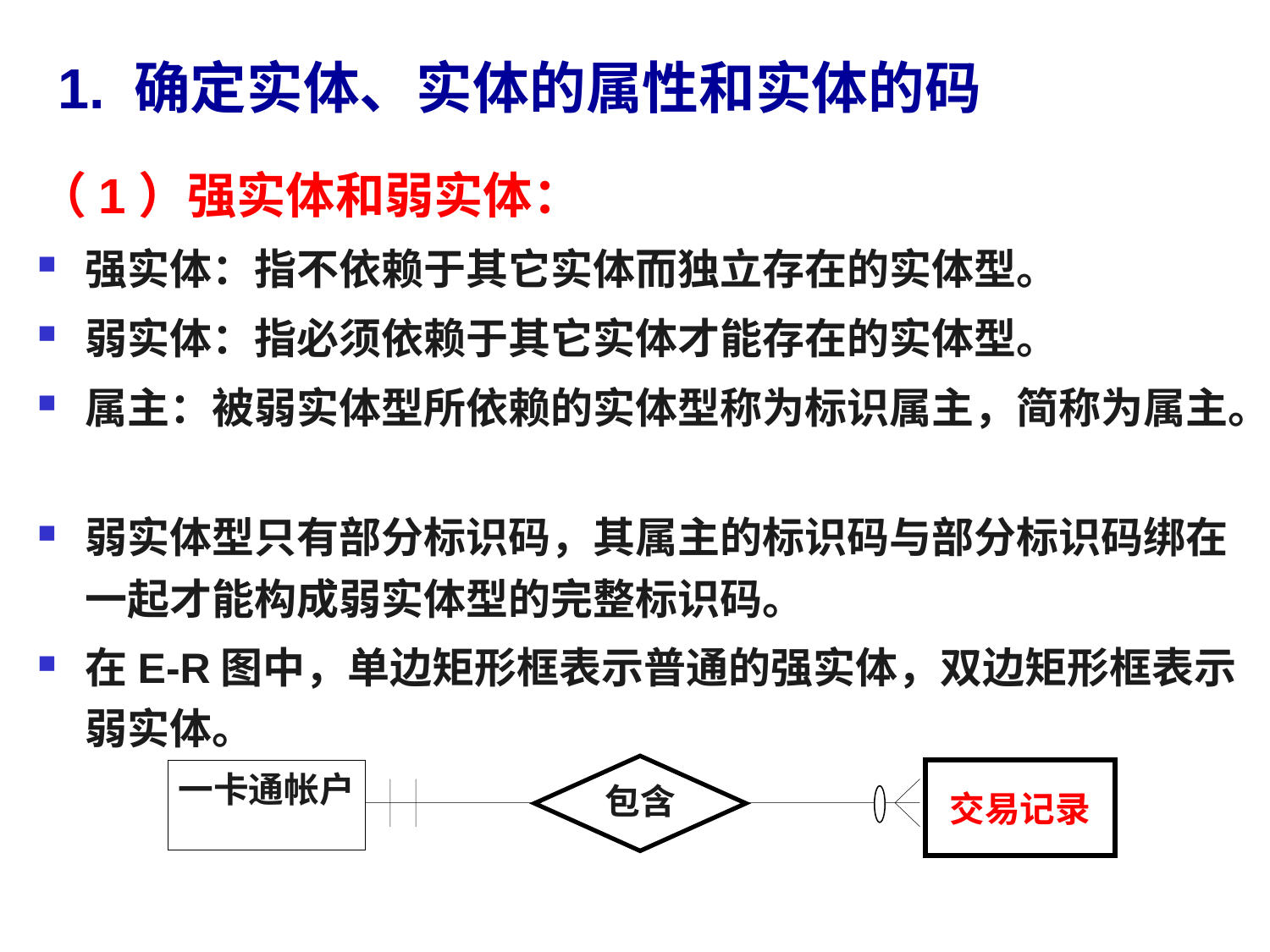

# 1. 确定实体、实体的属性和实体的码
（1）强实体和弱实体：
强实体：指不依赖于其它实体而独立存在的实体型。
弱实体：指必须依赖于其它实体才能存在的实体型。
属主：被弱实体型所依赖的实体型称为标识属主，简称为属主。
弱实体型只有部分标识码，其属主的标识码与部分标识码绑在一起才能构成弱实体型的完整标识码。
在E-R图中，单边矩形框表示普通的强实体，双边矩形框表示弱实体。

包含
一卡通帐户
交易记录